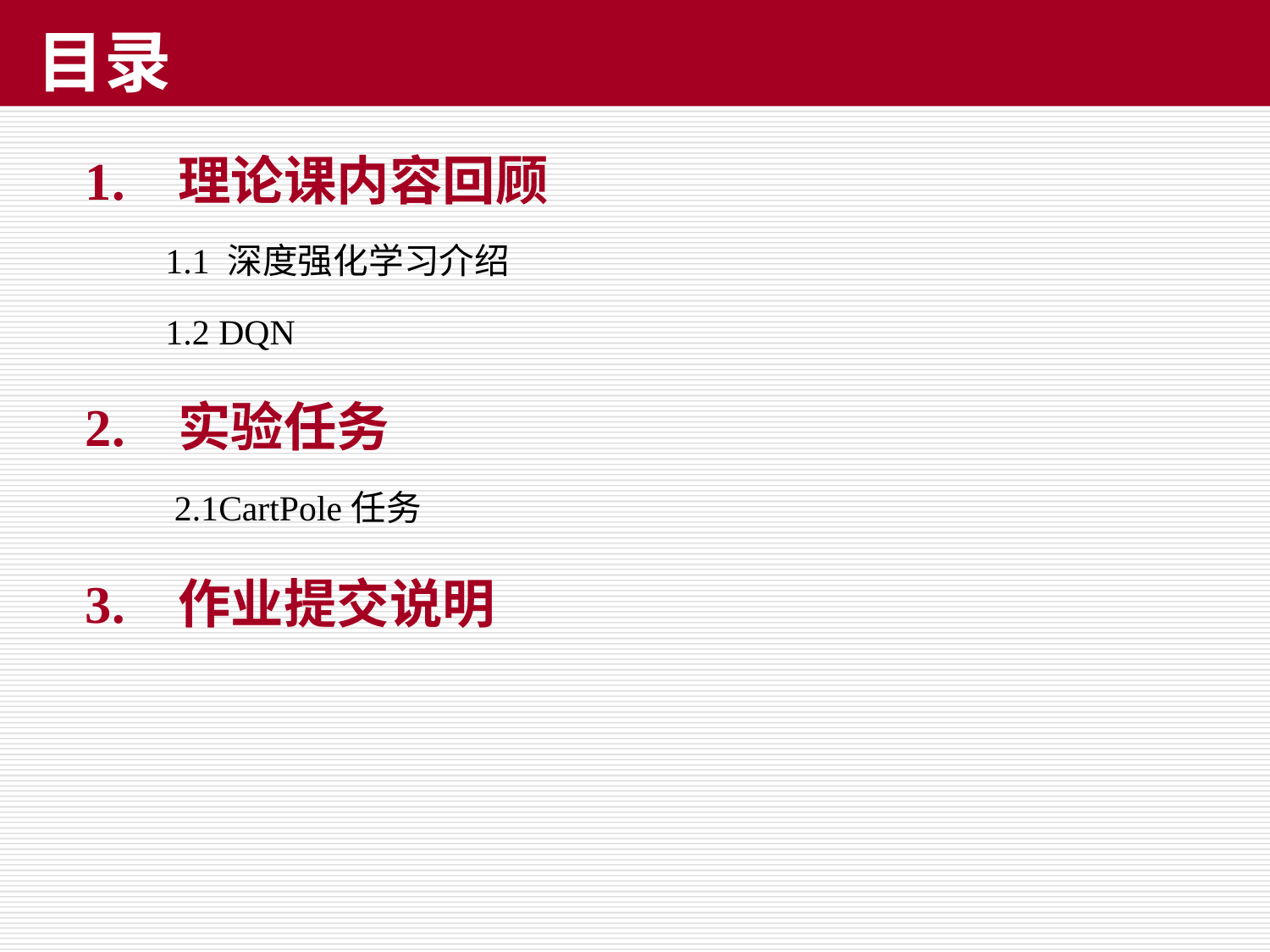

# 目录
1.   理论课内容回顾
         1.1 深度强化学习介绍
         1.2 DQN
2.   实验任务
          2.1CartPole任务
3.   作业提交说明

2